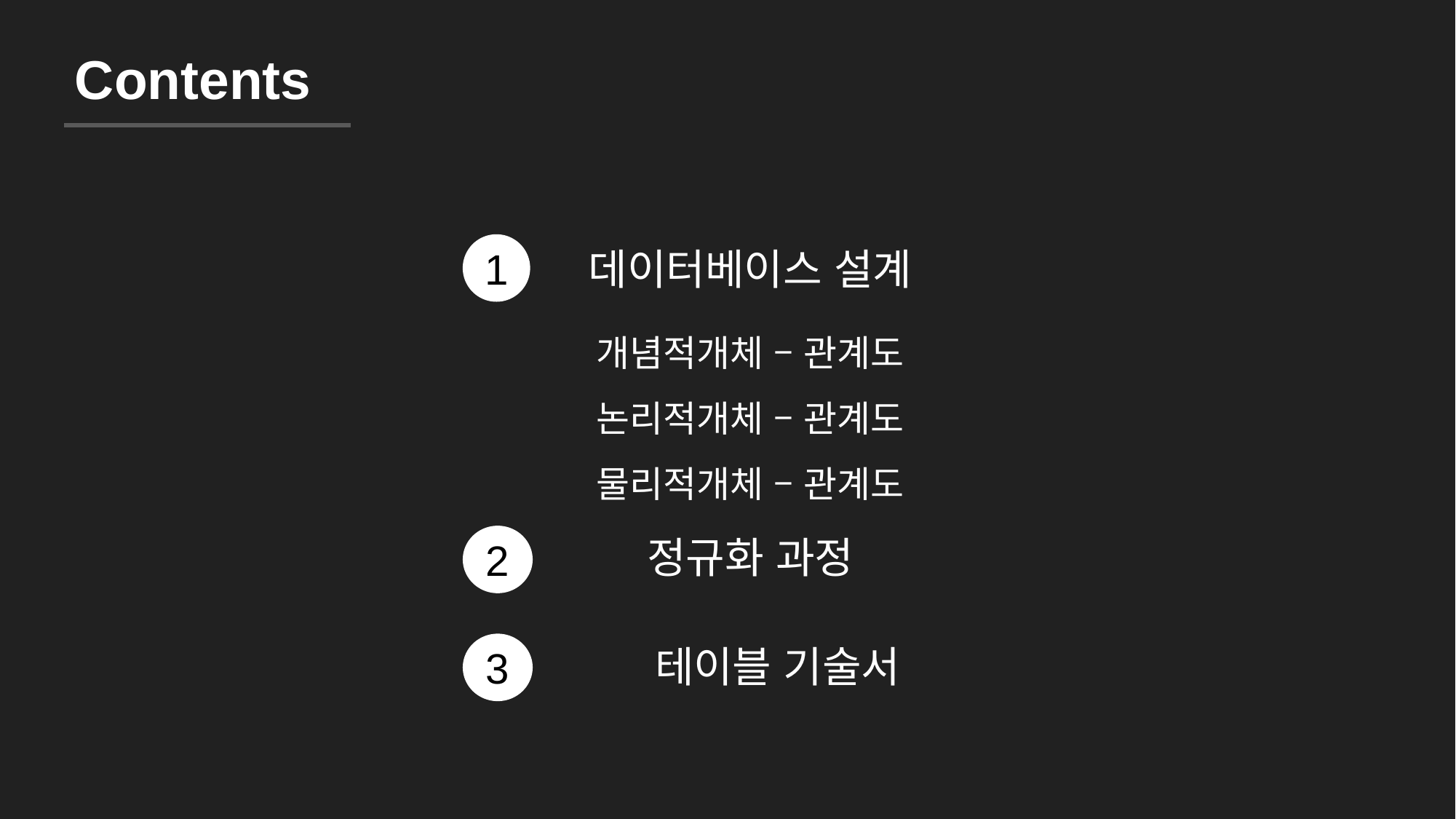

Contents

1
데이터베이스 설계
개념적개체 – 관계도
논리적개체 – 관계도
물리적개체 – 관계도
2
정규화 과정
3
테이블 기술서